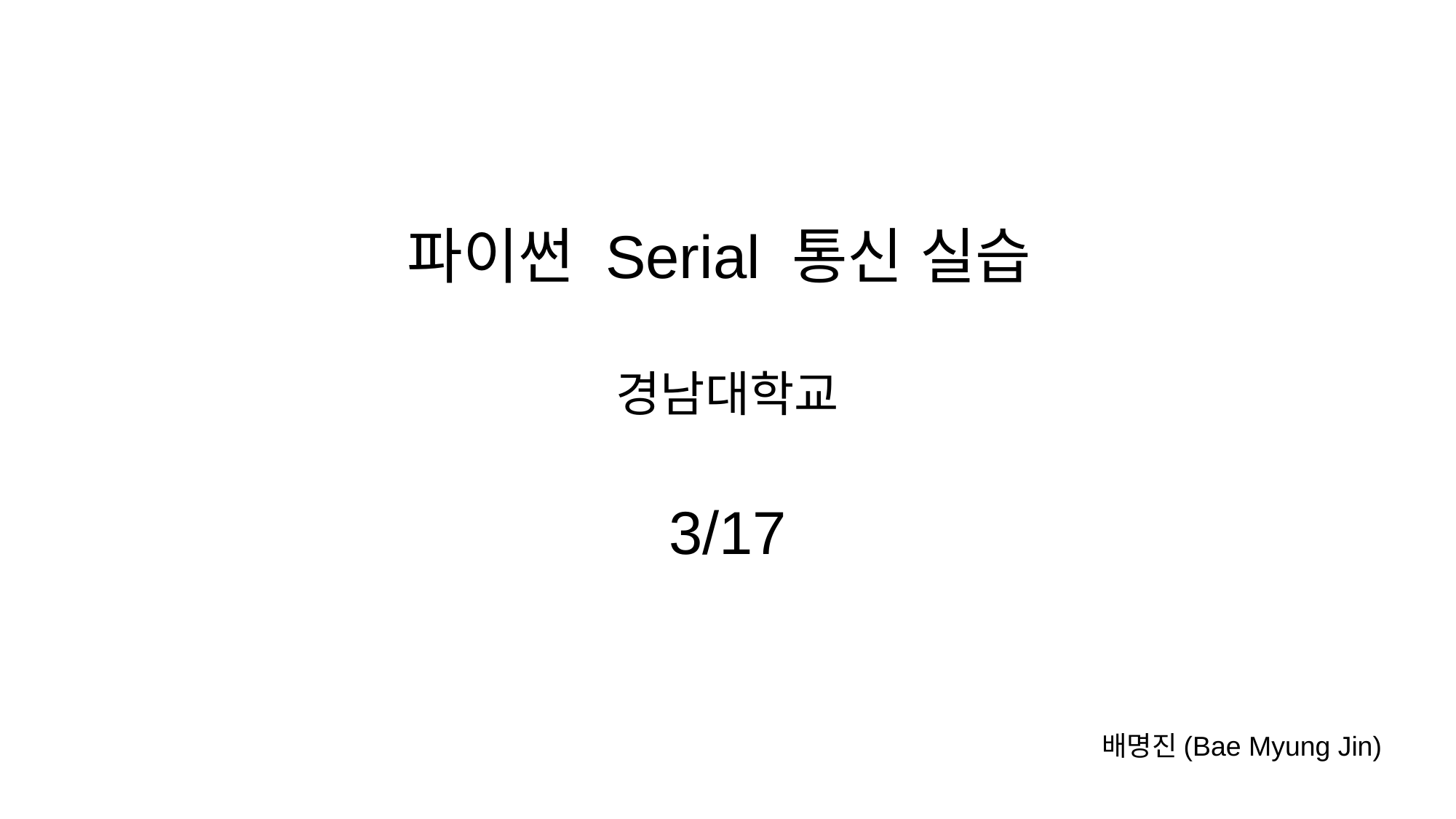

파이썬 Serial 통신 실습

경남대학교

3/17
배명진(Bae Myung Jin)